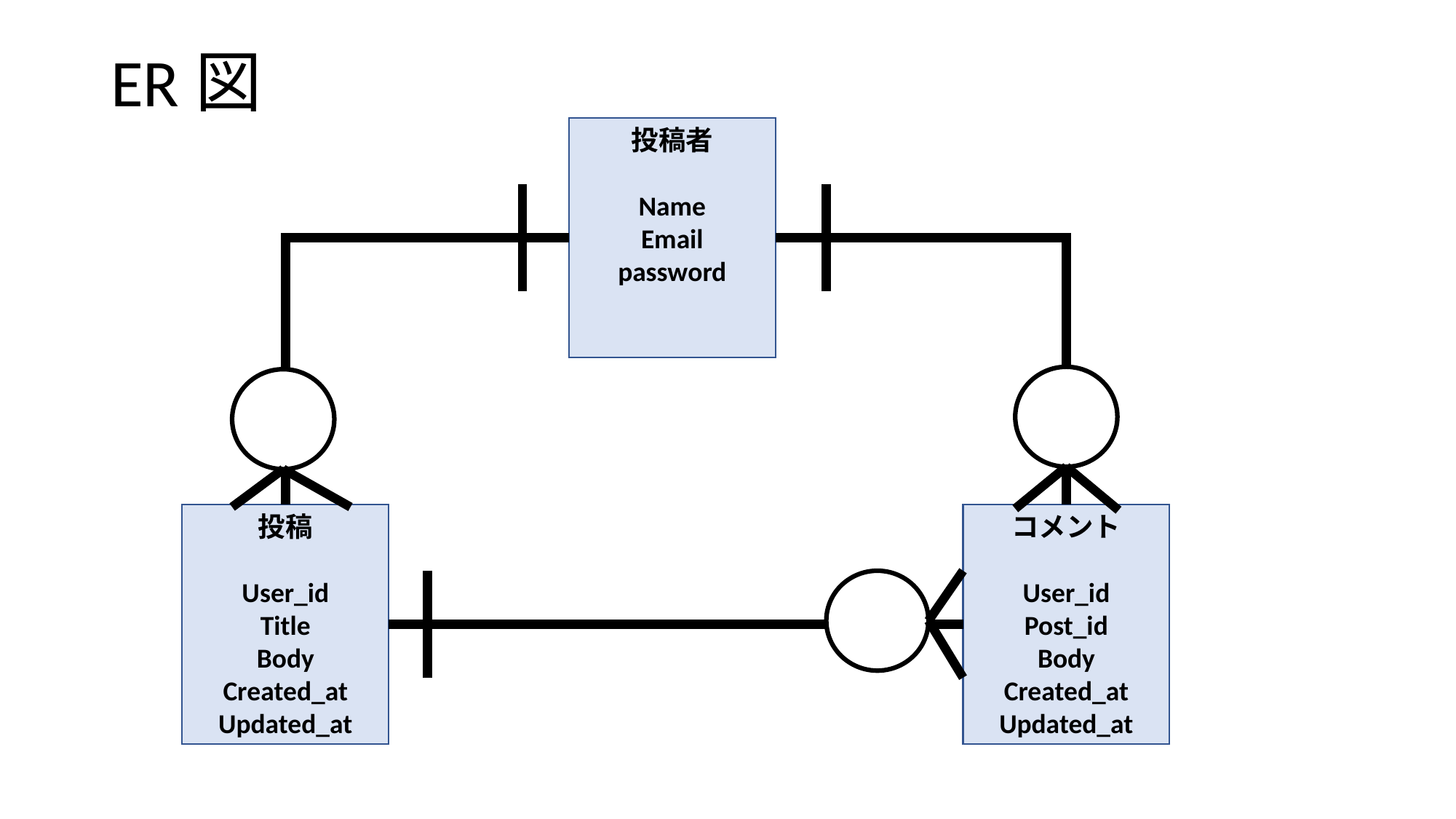

ER図
投稿者

Name
Email
password

投稿

User_id
Title
Body
Created_at
Updated_at

コメント

User_id
Post_id
Body
Created_at
Updated_at